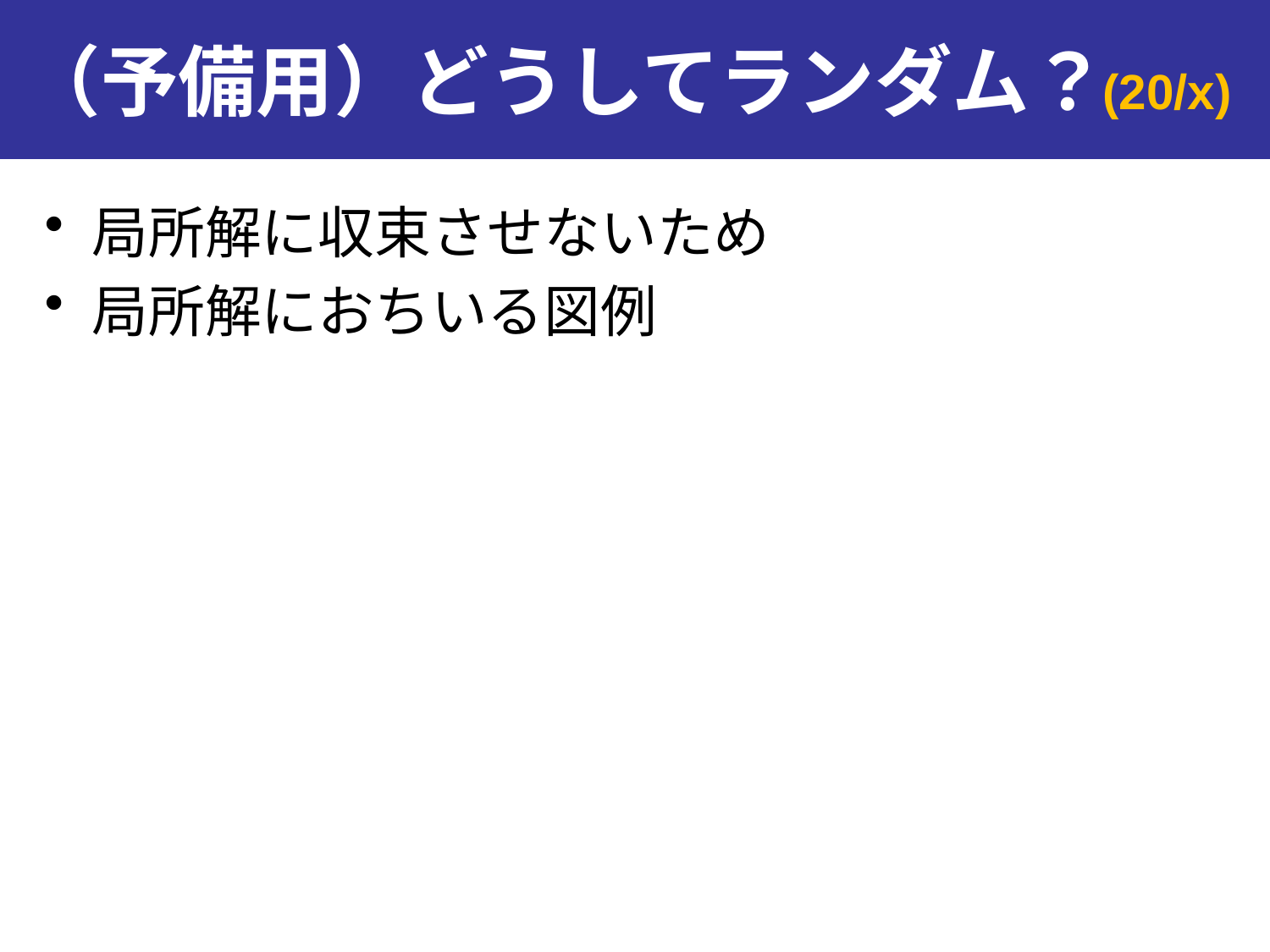

# （予備用）どうしてランダム？
局所解に収束させないため
局所解におちいる図例